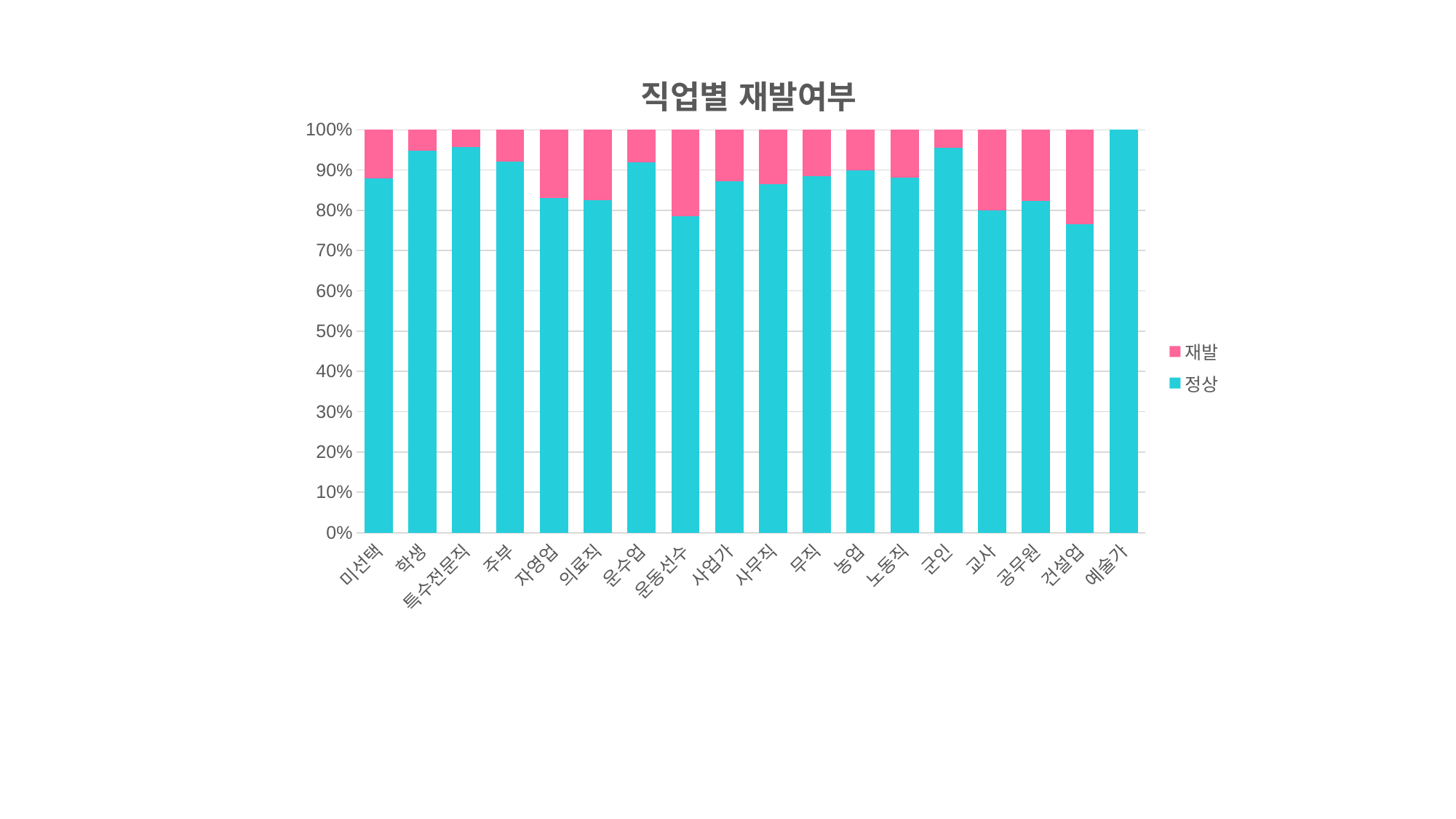

### Chart: 직업별 재발여부

| Category | 정상 | 재발 |
|---|---|---|
| 미선택 | 365.0 | 50.0 |
| 학생 | 128.0 | 7.0 |
| 특수전문직 | 22.0 | 1.0 |
| 주부 | 105.0 | 9.0 |
| 자영업 | 142.0 | 29.0 |
| 의료직 | 33.0 | 7.0 |
| 운수업 | 46.0 | 4.0 |
| 운동선수 | 11.0 | 3.0 |
| 사업가 | 34.0 | 5.0 |
| 사무직 | 388.0 | 61.0 |
| 무직 | 145.0 | 19.0 |
| 농업 | 36.0 | 4.0 |
| 노동직 | 37.0 | 5.0 |
| 군인 | 86.0 | 4.0 |
| 교사 | 24.0 | 6.0 |
| 공무원 | 42.0 | 9.0 |
| 건설업 | 13.0 | 4.0 |
| 예술가 | 10.0 | 0.0 |